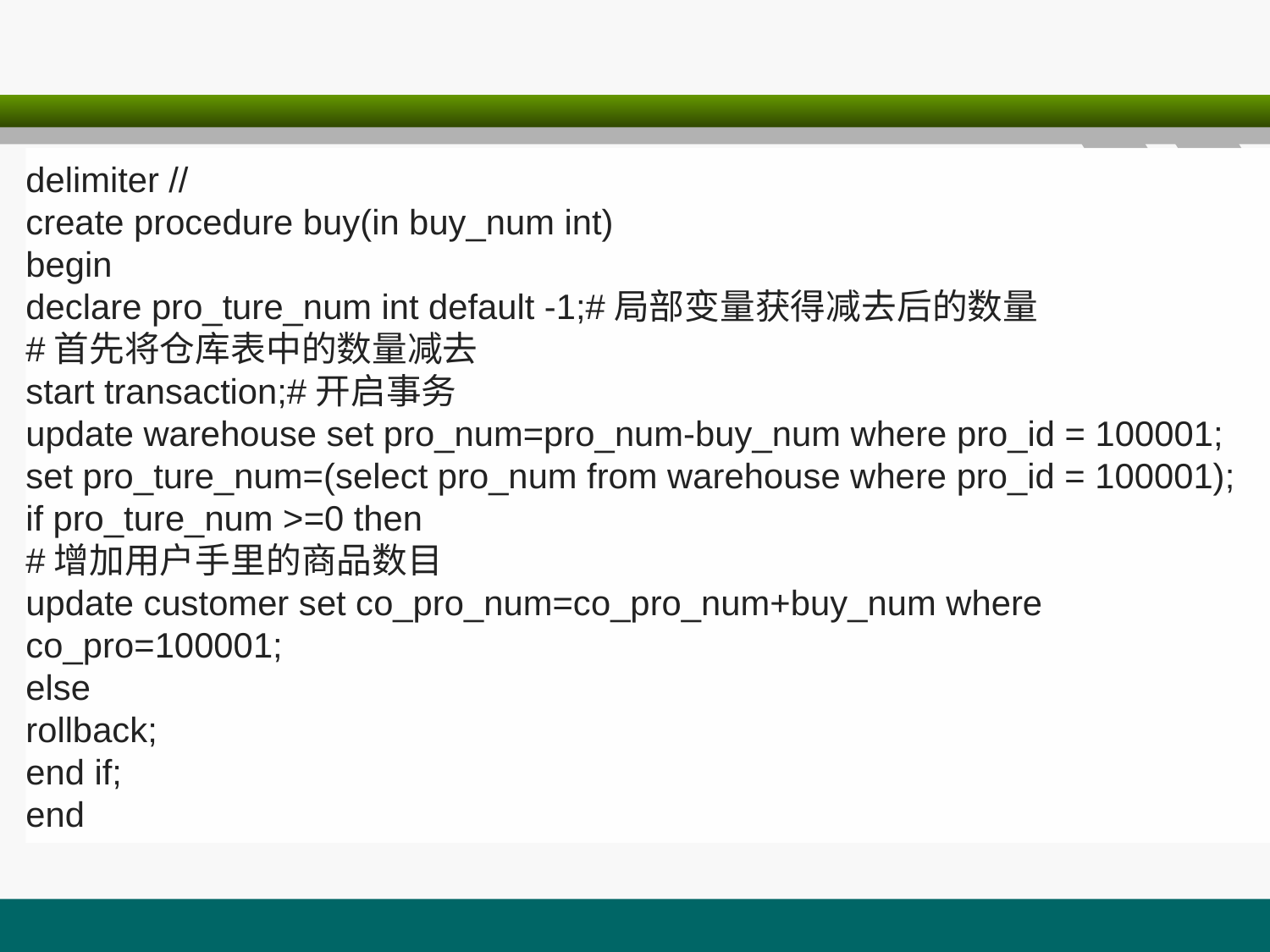

delimiter //
create procedure buy(in buy_num int)
begin
declare pro_ture_num int default -1;#局部变量获得减去后的数量
#首先将仓库表中的数量减去
start transaction;#开启事务
update warehouse set pro_num=pro_num-buy_num where pro_id = 100001;
set pro_ture_num=(select pro_num from warehouse where pro_id = 100001);
if pro_ture_num >=0 then
#增加用户手里的商品数目
update customer set co_pro_num=co_pro_num+buy_num where co_pro=100001;
else
rollback;
end if;
end